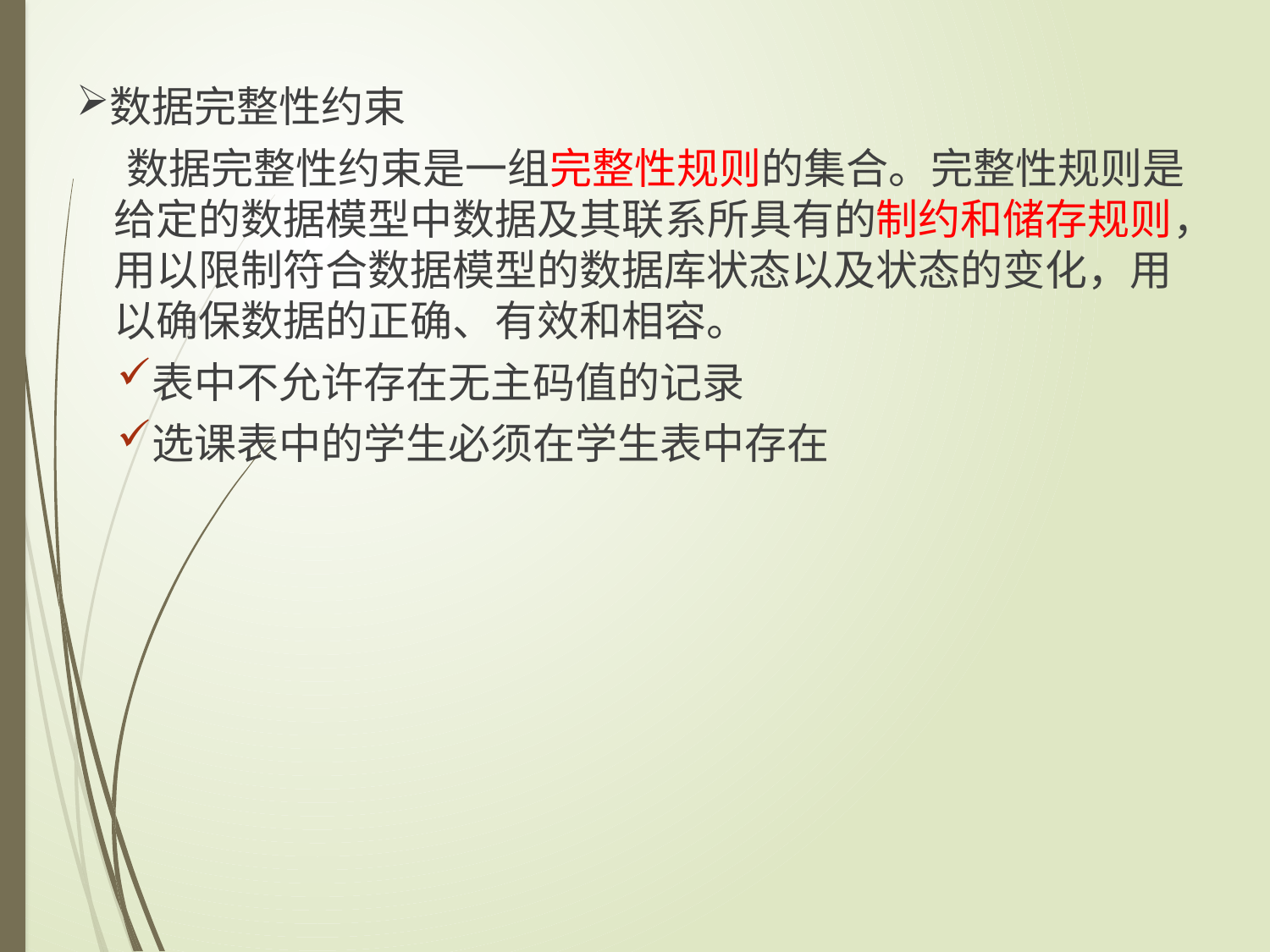

数据完整性约束
   数据完整性约束是一组完整性规则的集合。完整性规则是给定的数据模型中数据及其联系所具有的制约和储存规则，用以限制符合数据模型的数据库状态以及状态的变化，用以确保数据的正确、有效和相容。
表中不允许存在无主码值的记录
选课表中的学生必须在学生表中存在